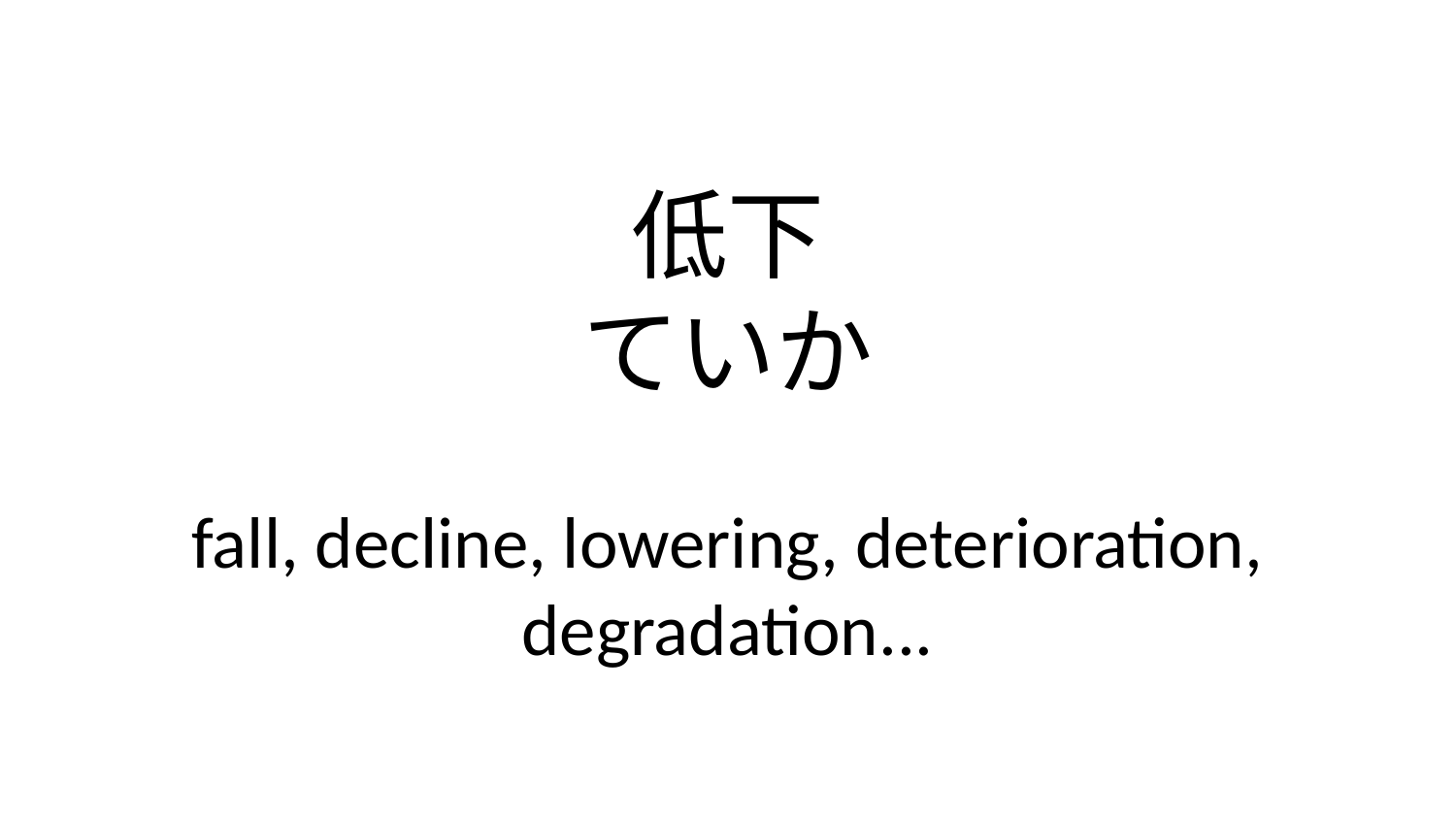

低下
ていか
fall, decline, lowering, deterioration, degradation...
541-555